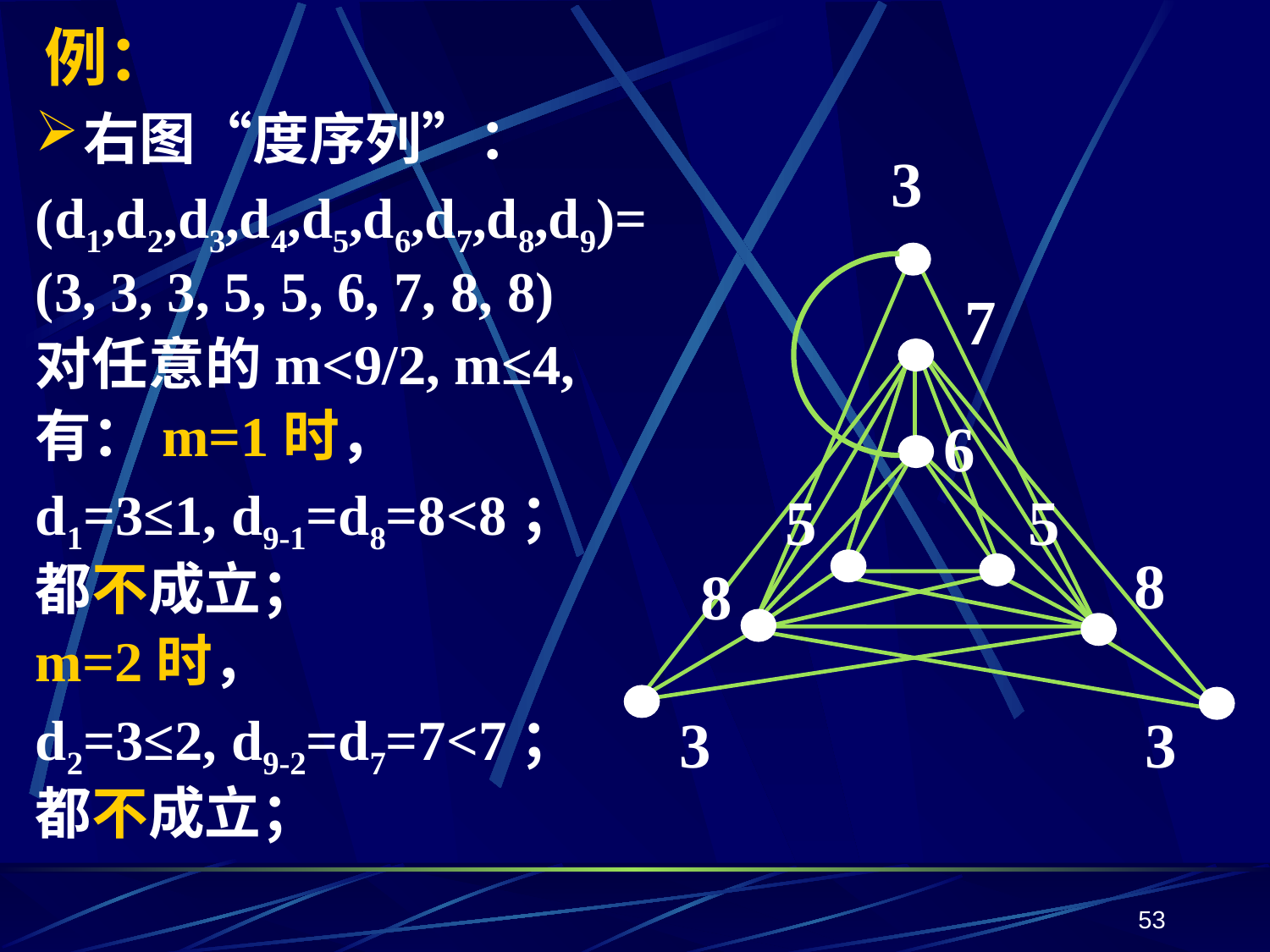

# 例：
右图“度序列”：
(d1,d2,d3,d4,d5,d6,d7,d8,d9)=
(3, 3, 3, 5, 5, 6, 7, 8, 8)
对任意的m<9/2, m≤4,
有：m=1时，
d1=3≤1, d9-1=d8=8<8；
都不成立；
m=2时，
d2=3≤2, d9-2=d7=7<7；
都不成立；
3

7
6
5
5
8
8
3
3

53